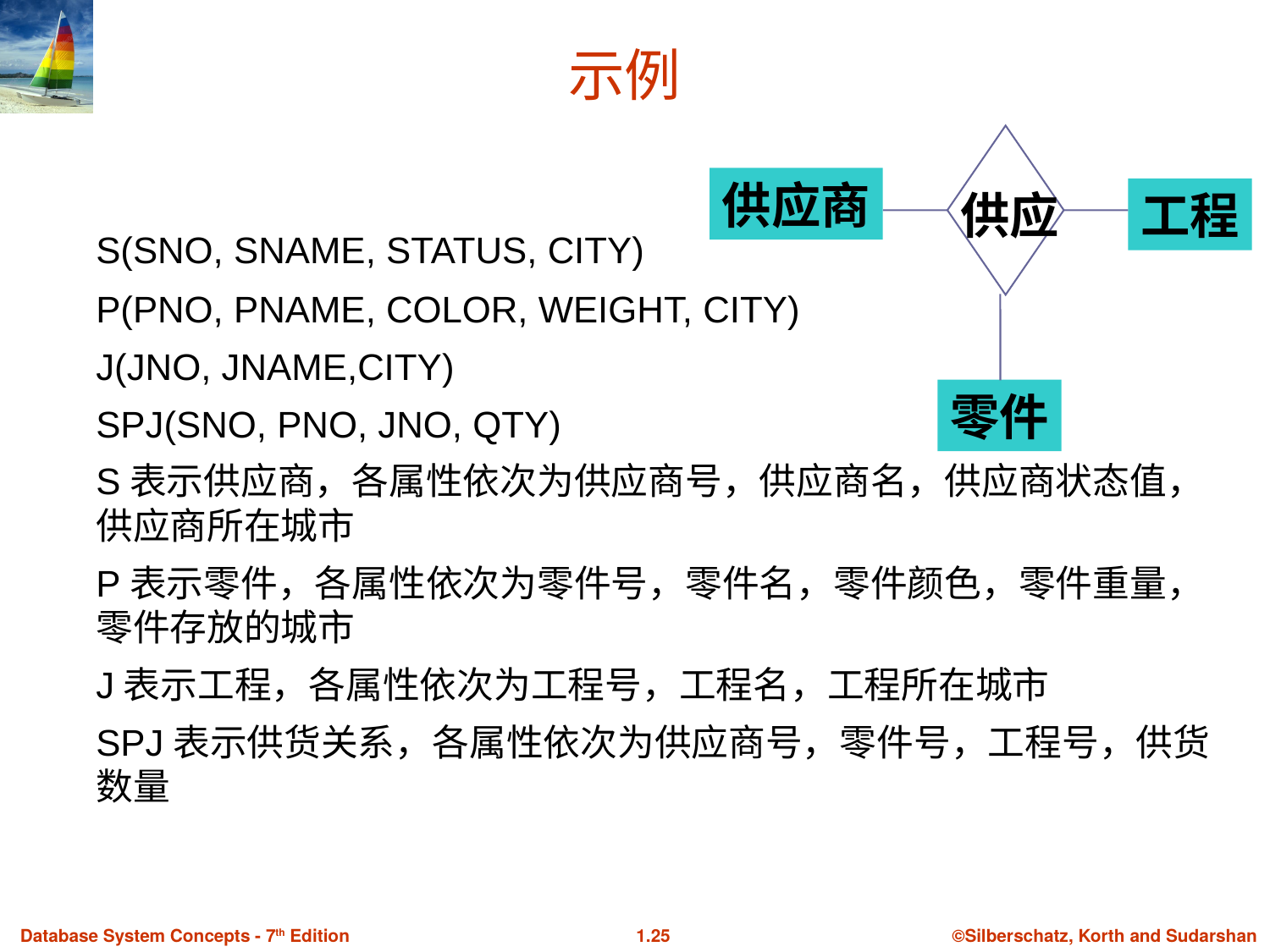

# 示例

供应商
工程
供应

零件
	S(SNO, SNAME, STATUS, CITY)
	P(PNO, PNAME, COLOR, WEIGHT, CITY)
	J(JNO, JNAME,CITY)
	SPJ(SNO, PNO, JNO, QTY)
	S表示供应商，各属性依次为供应商号，供应商名，供应商状态值，供应商所在城市
	P表示零件，各属性依次为零件号，零件名，零件颜色，零件重量，零件存放的城市
	J表示工程，各属性依次为工程号，工程名，工程所在城市
	SPJ表示供货关系，各属性依次为供应商号，零件号，工程号，供货数量